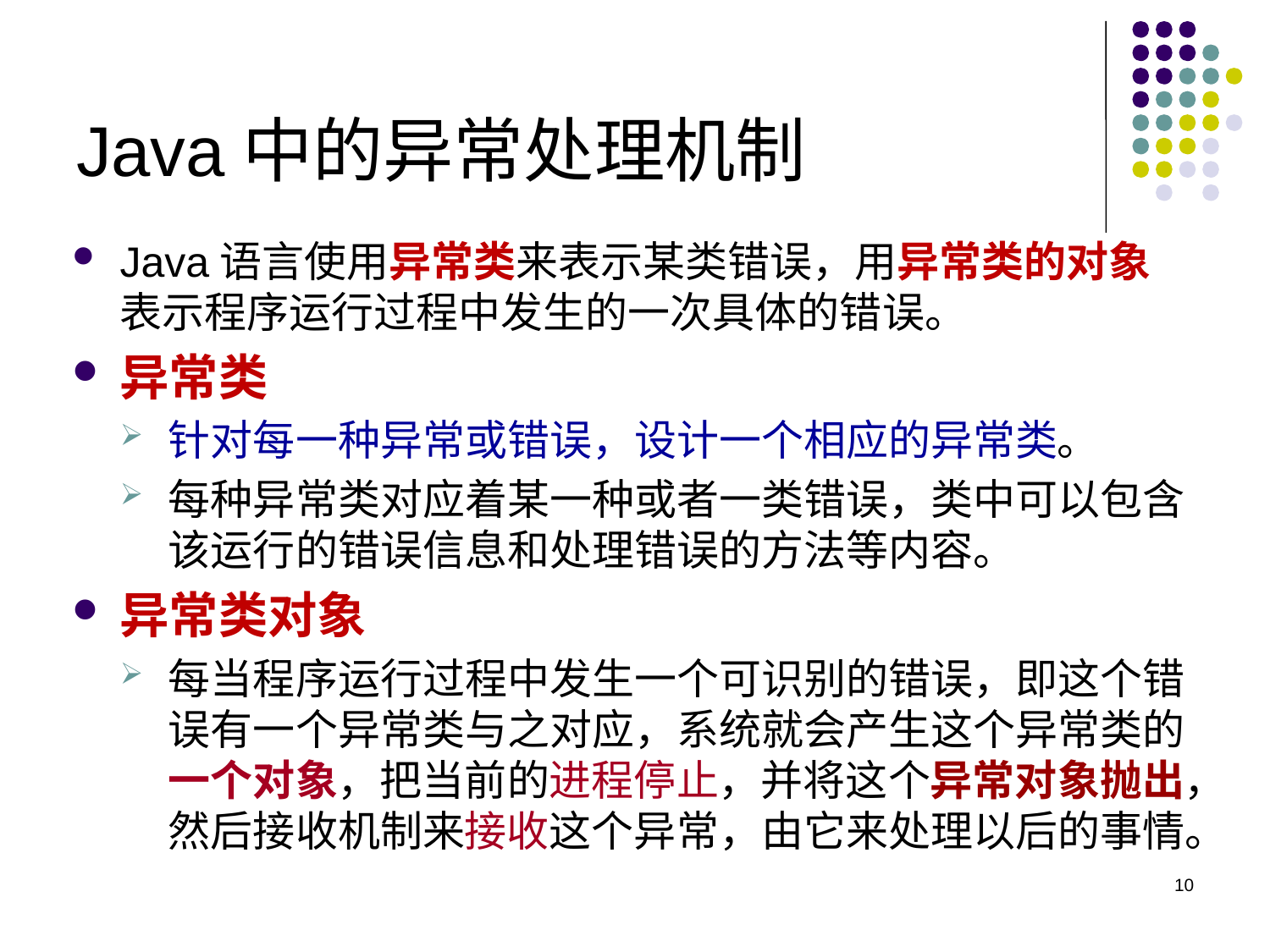

# Java中的异常处理机制
Java语言使用异常类来表示某类错误，用异常类的对象表示程序运行过程中发生的一次具体的错误。
异常类
针对每一种异常或错误，设计一个相应的异常类。
每种异常类对应着某一种或者一类错误，类中可以包含该运行的错误信息和处理错误的方法等内容。
异常类对象
每当程序运行过程中发生一个可识别的错误，即这个错误有一个异常类与之对应，系统就会产生这个异常类的一个对象，把当前的进程停止，并将这个异常对象抛出，然后接收机制来接收这个异常，由它来处理以后的事情。

10